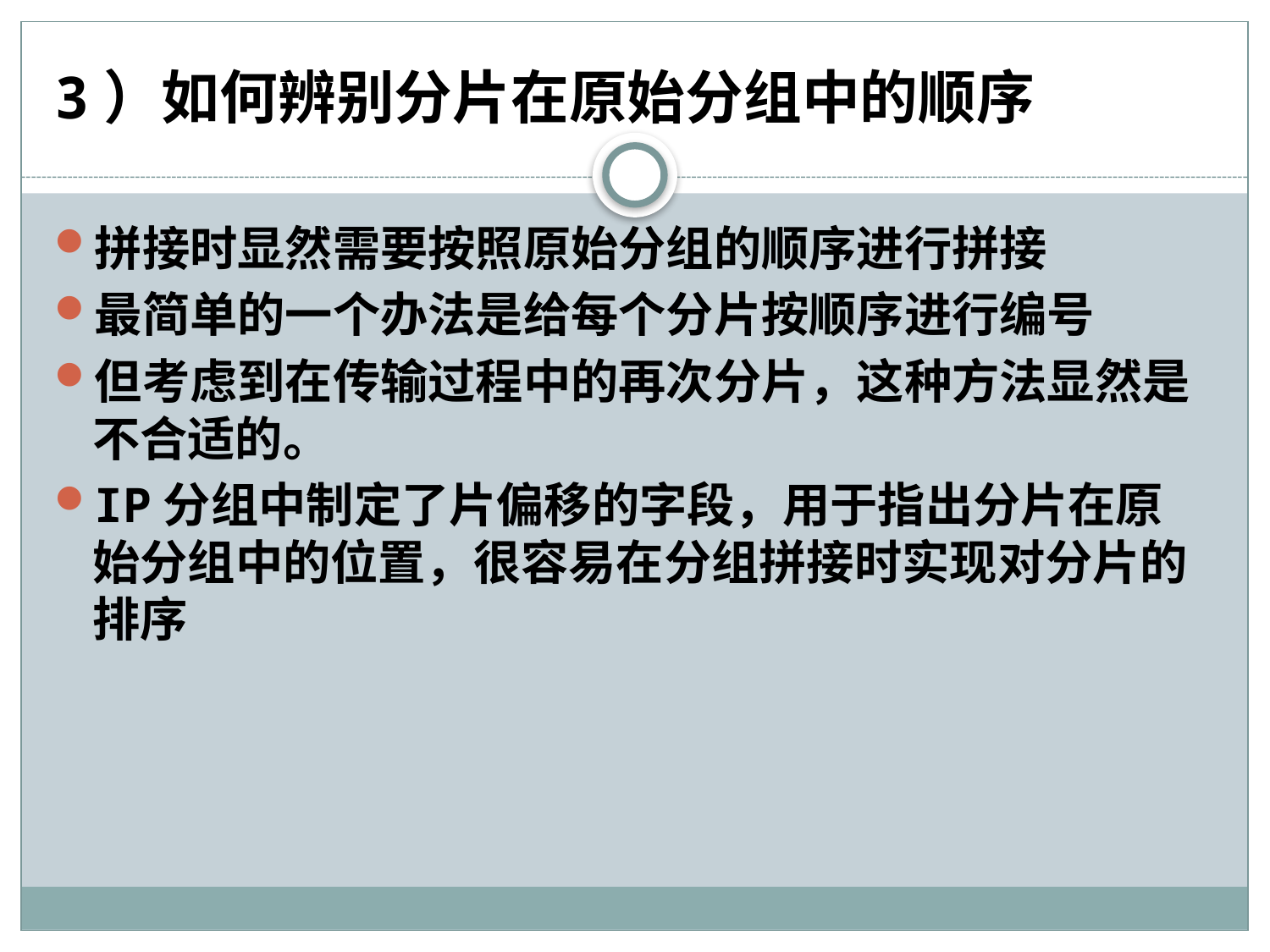

# 3）如何辨别分片在原始分组中的顺序
拼接时显然需要按照原始分组的顺序进行拼接
最简单的一个办法是给每个分片按顺序进行编号
但考虑到在传输过程中的再次分片，这种方法显然是不合适的。
IP分组中制定了片偏移的字段，用于指出分片在原始分组中的位置，很容易在分组拼接时实现对分片的排序